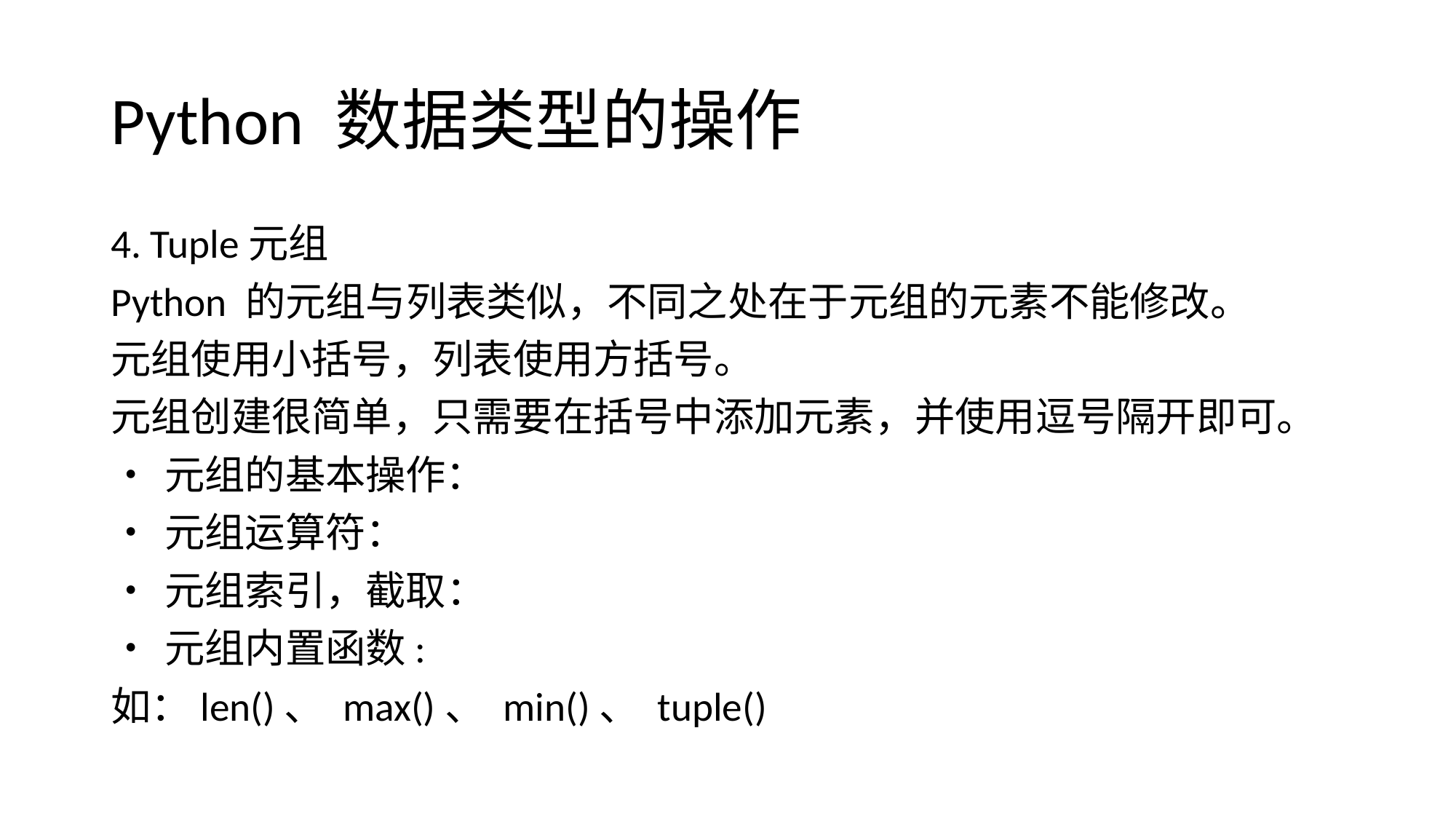

# Python 数据类型的操作
4. Tuple元组
Python 的元组与列表类似，不同之处在于元组的元素不能修改。
元组使用小括号，列表使用方括号。
元组创建很简单，只需要在括号中添加元素，并使用逗号隔开即可。
• 元组的基本操作：
• 元组运算符：
• 元组索引，截取：
• 元组内置函数:
如：len()、 max()、 min()、 tuple()